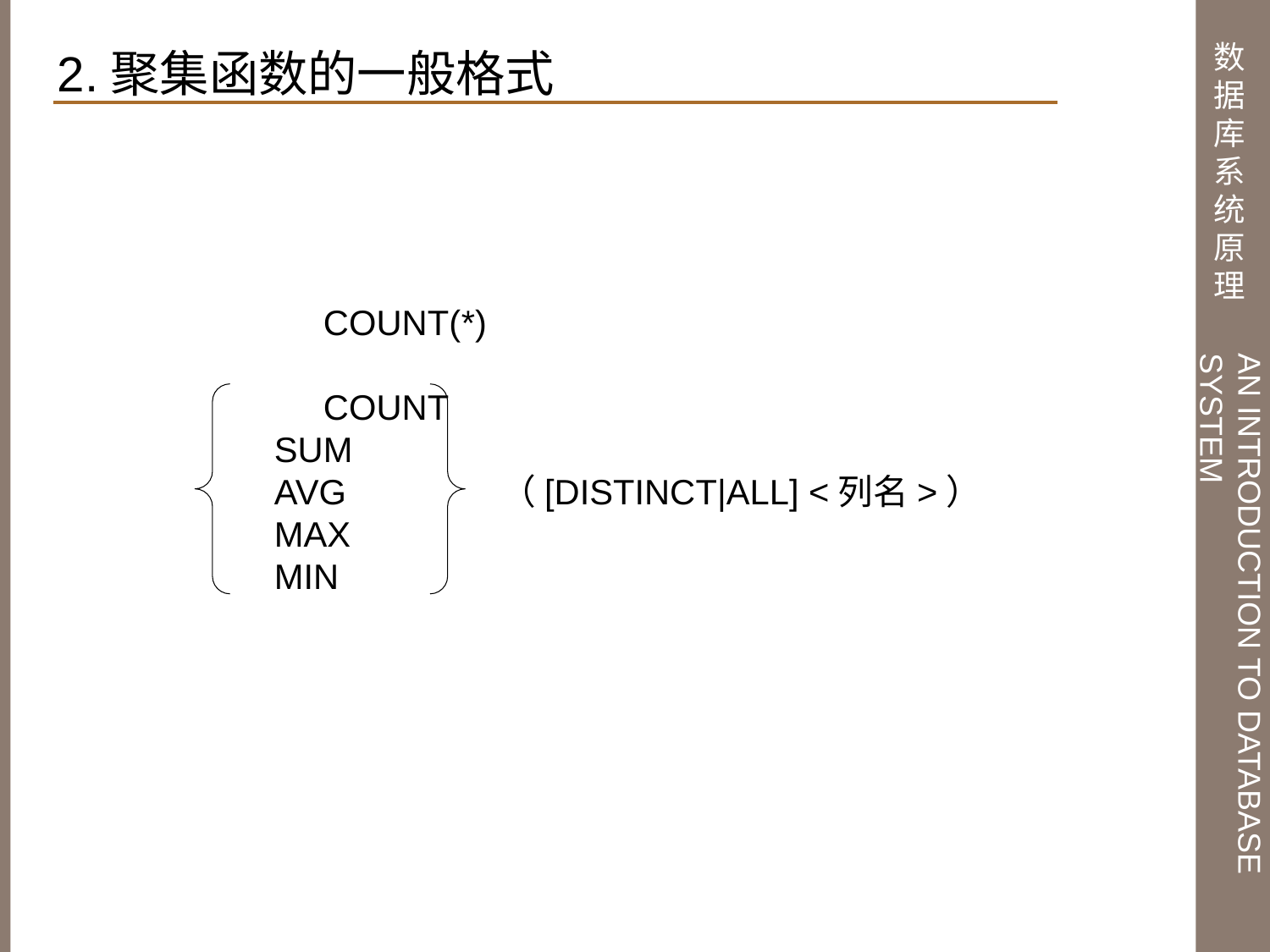

2.聚集函数的一般格式
	COUNT(*)

	COUNT
        SUM
        AVG               （[DISTINCT|ALL] <列名>）
        MAX
        MIN